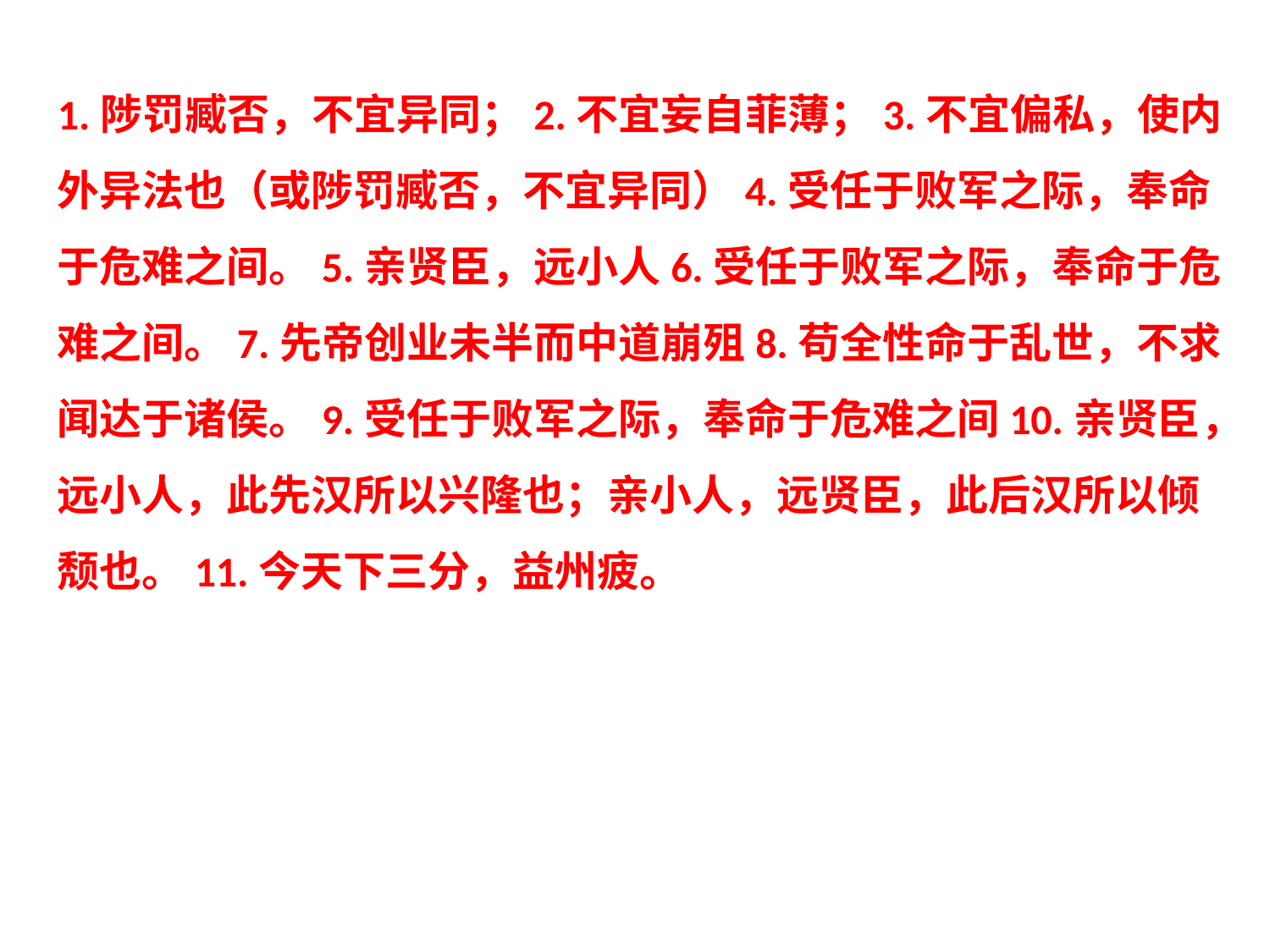

1.陟罚臧否，不宜异同；2.不宜妄自菲薄；3.不宜偏私，使内外异法也（或陟罚臧否，不宜异同）4.受任于败军之际，奉命于危难之间。5.亲贤臣，远小人6.受任于败军之际，奉命于危难之间。7.先帝创业未半而中道崩殂8.苟全性命于乱世，不求闻达于诸侯。9.受任于败军之际，奉命于危难之间10.亲贤臣，远小人，此先汉所以兴隆也；亲小人，远贤臣，此后汉所以倾颓也。11.今天下三分，益州疲。